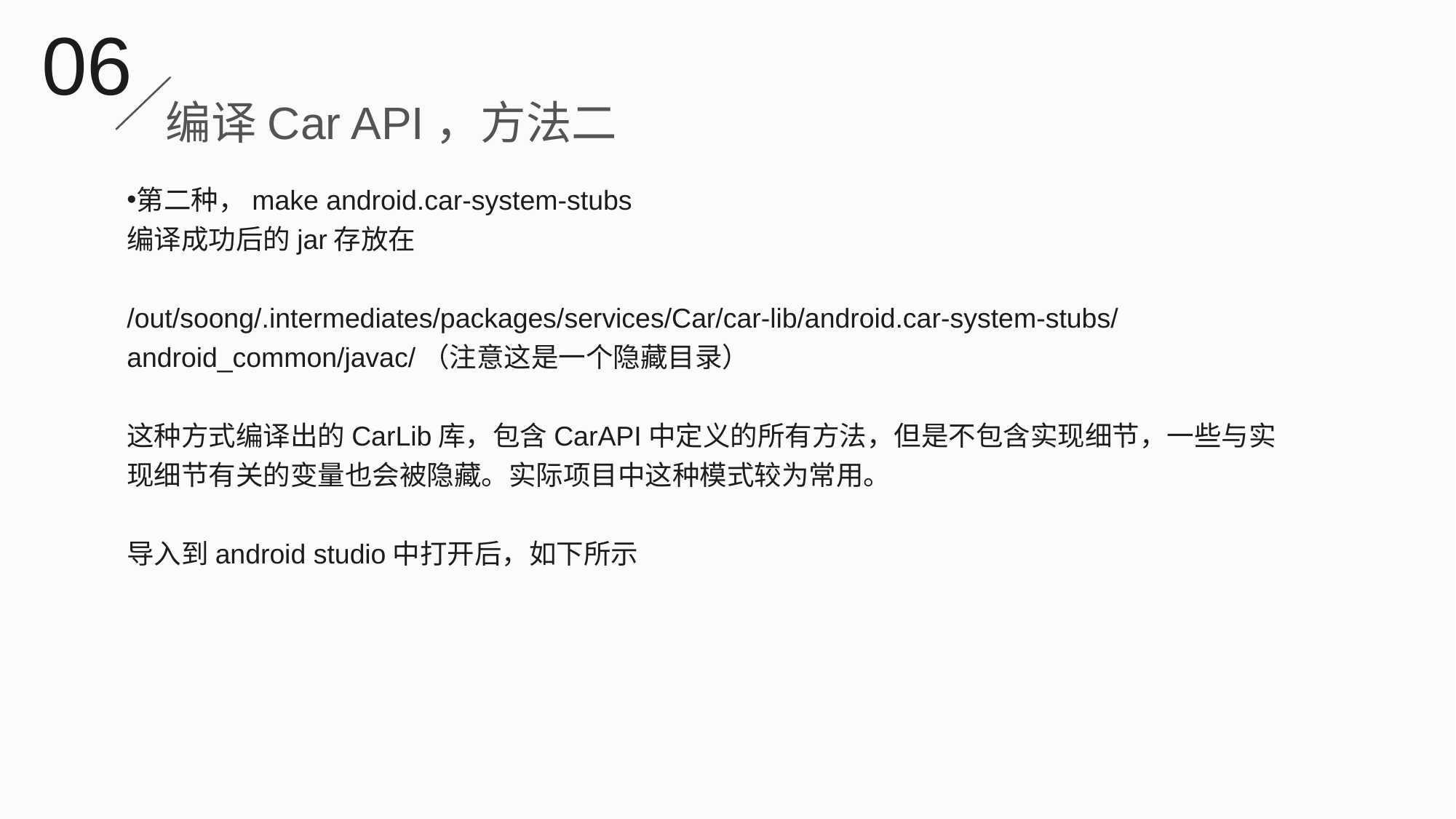

06
编译Car API，方法二
第二种，make android.car-system-stubs
编译成功后的jar存放在

/out/soong/.intermediates/packages/services/Car/car-lib/android.car-system-stubs/android_common/javac/（注意这是一个隐藏目录）

这种方式编译出的CarLib库，包含CarAPI中定义的所有方法，但是不包含实现细节，一些与实现细节有关的变量也会被隐藏。实际项目中这种模式较为常用。

导入到android studio中打开后，如下所示